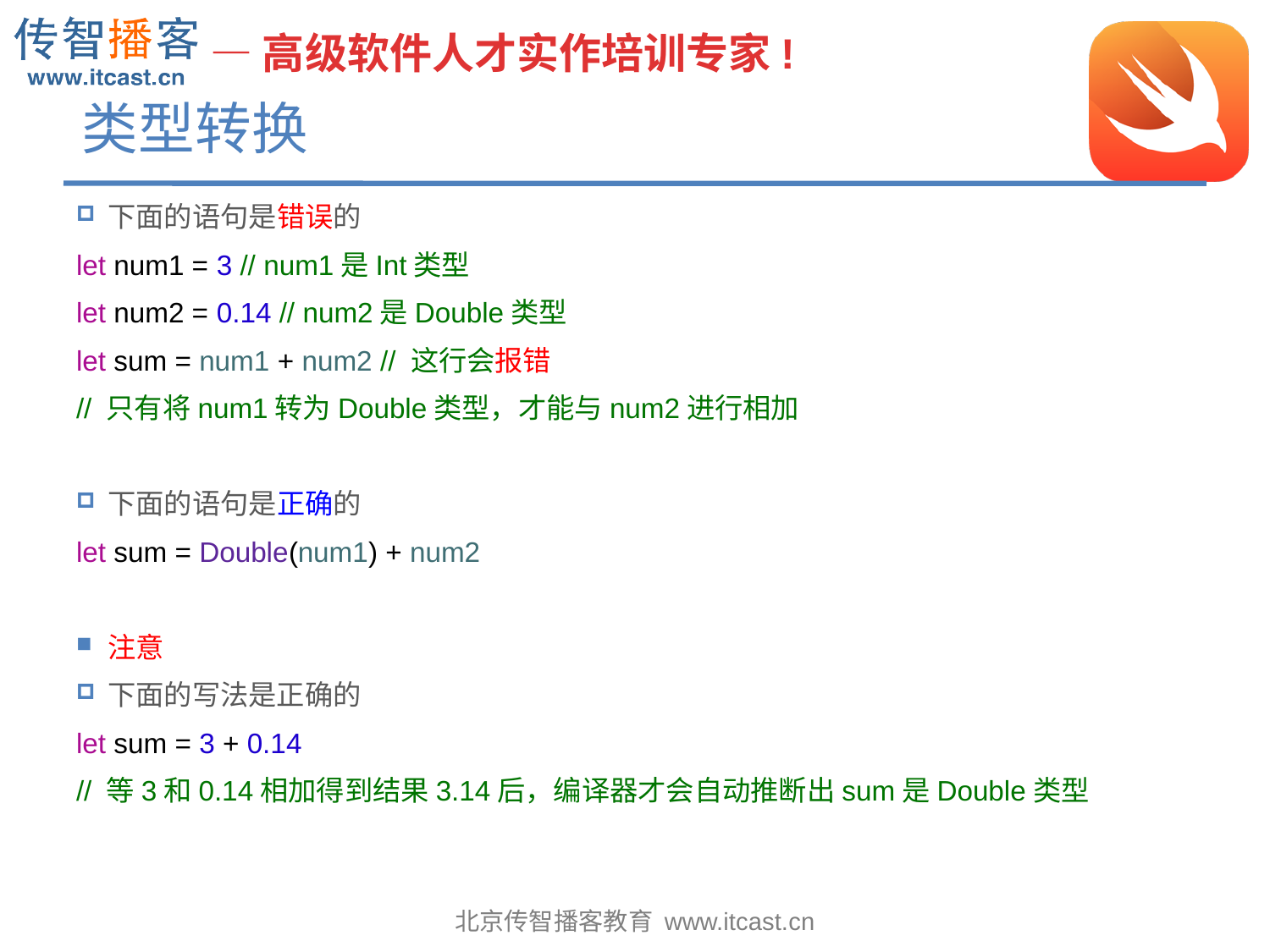

# 类型转换
下面的语句是错误的
let num1 = 3 // num1是Int类型
let num2 = 0.14 // num2是Double类型
let sum = num1 + num2 // 这行会报错
// 只有将num1转为Double类型，才能与num2进行相加

下面的语句是正确的
let sum = Double(num1) + num2

注意
下面的写法是正确的
let sum = 3 + 0.14
// 等3和0.14相加得到结果3.14后，编译器才会自动推断出sum是Double类型